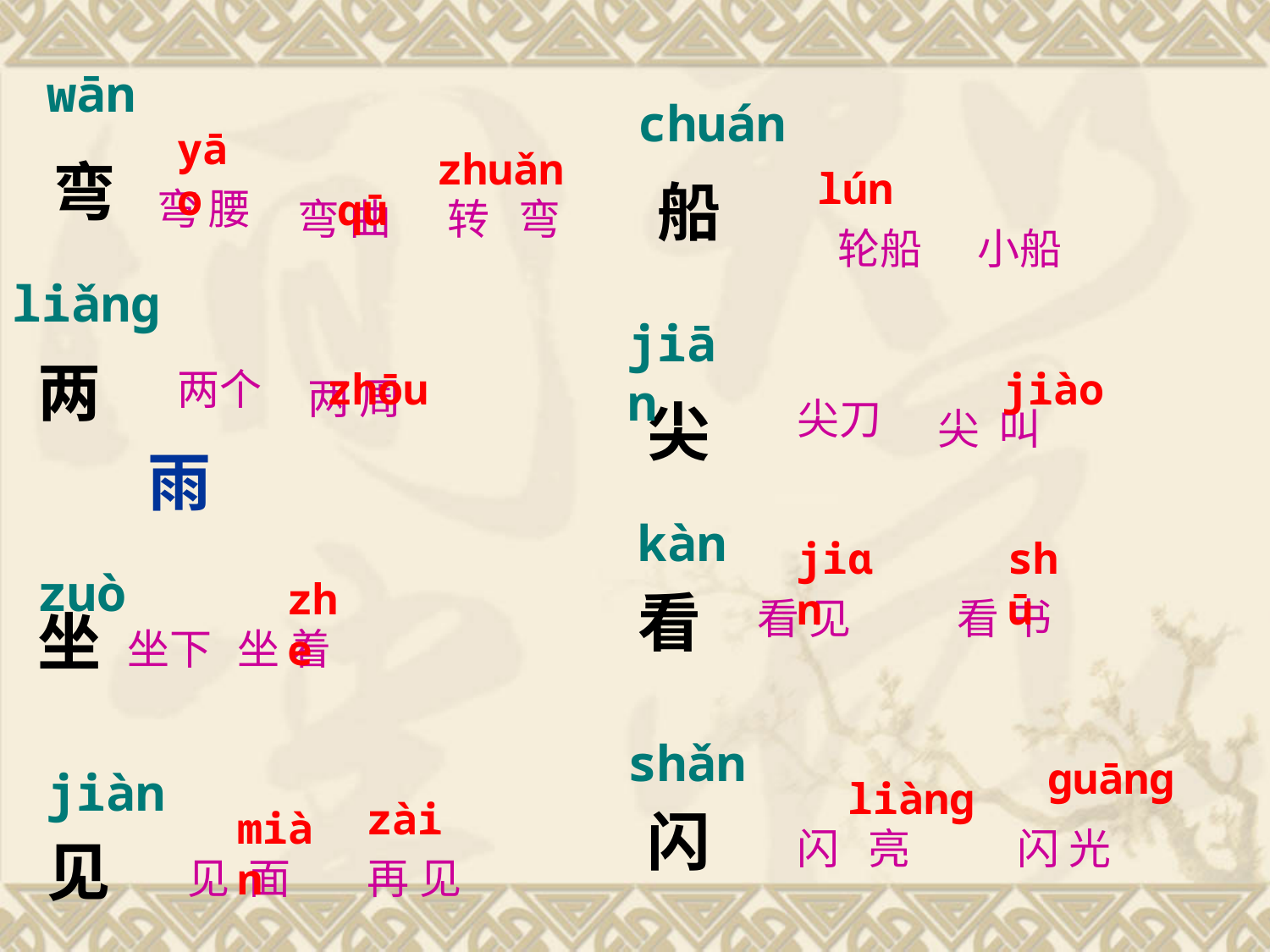

wān
chuán
yāo
 qū
zhuǎn
弯
lún
船
弯 腰
弯 曲
转   弯
轮船
小船
liǎnɡ
 zhōu
jiān

两
两个
 jiào
两 周
尖
尖刀
尖  叫

雨
kàn
jiɑn
shū
zuò
zhe
看
看 见
看 书
坐
坐下
坐 着
shǎn
ɡuānɡ
jiàn
liànɡ
zài
miàn
闪
闪   亮
闪 光
见
见  面

再 见